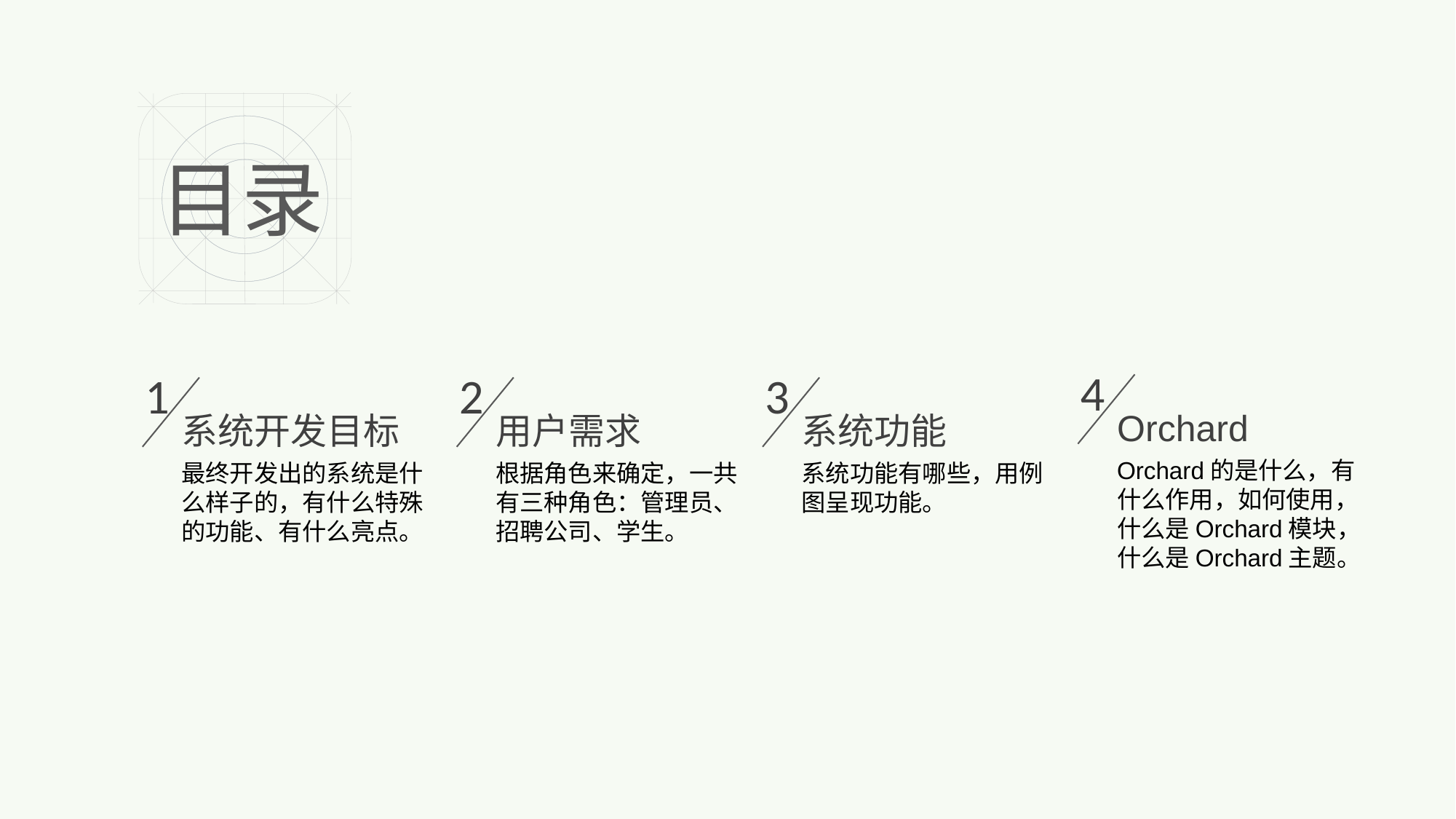

目录
4
1
2
3
Orchard
系统开发目标
用户需求
系统功能
Orchard的是什么，有什么作用，如何使用，什么是Orchard模块，什么是Orchard主题。
最终开发出的系统是什么样子的，有什么特殊的功能、有什么亮点。
根据角色来确定，一共有三种角色：管理员、招聘公司、学生。
系统功能有哪些，用例图呈现功能。